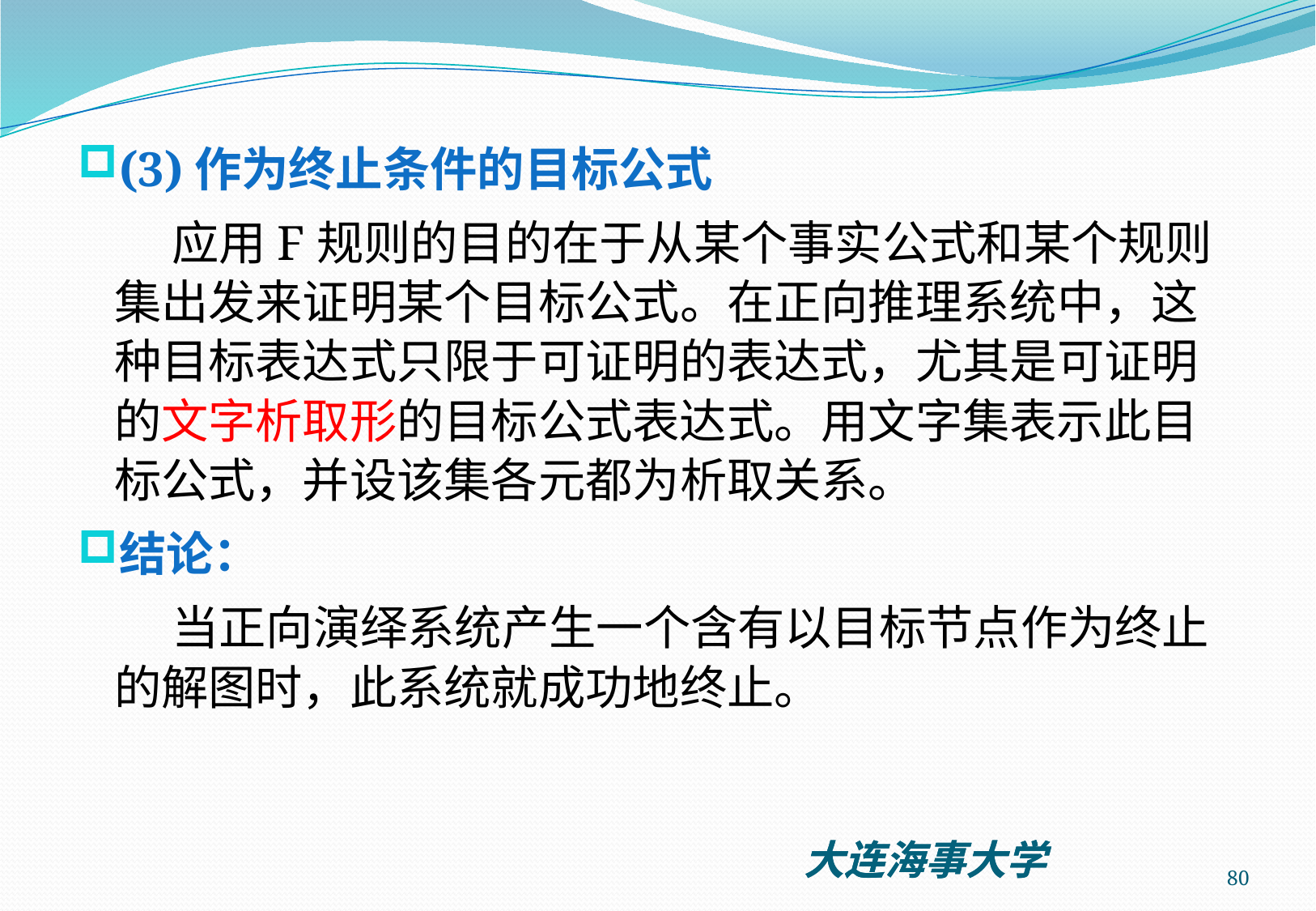

(3)作为终止条件的目标公式
　　应用F规则的目的在于从某个事实公式和某个规则集出发来证明某个目标公式。在正向推理系统中，这种目标表达式只限于可证明的表达式，尤其是可证明的文字析取形的目标公式表达式。用文字集表示此目标公式，并设该集各元都为析取关系。
结论：
　　当正向演绎系统产生一个含有以目标节点作为终止的解图时，此系统就成功地终止。

80